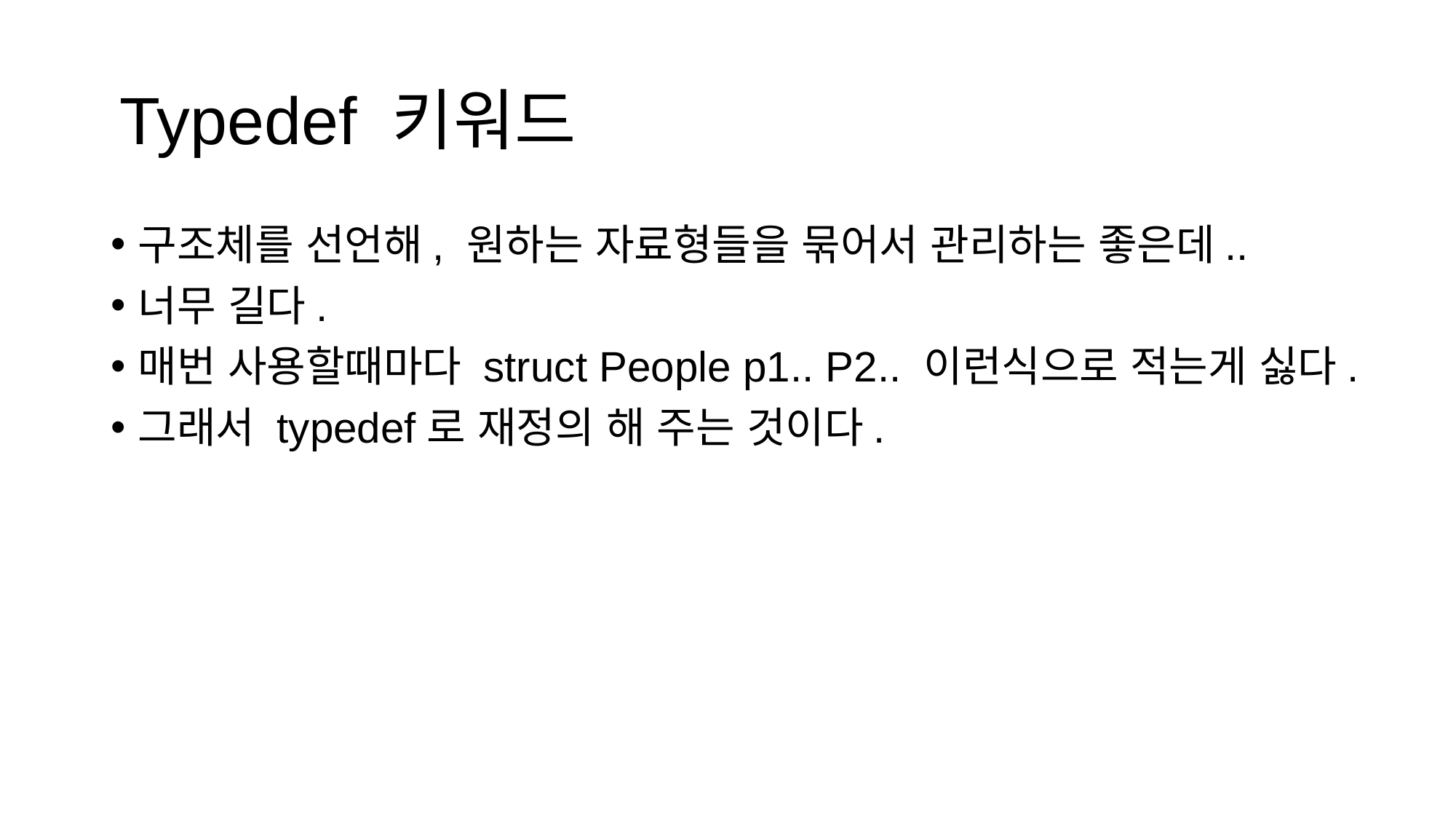

# Typedef 키워드
구조체를 선언해, 원하는 자료형들을 묶어서 관리하는 좋은데..
너무 길다.
매번 사용할때마다 struct People p1.. P2.. 이런식으로 적는게 싫다.
그래서 typedef로 재정의 해 주는 것이다.